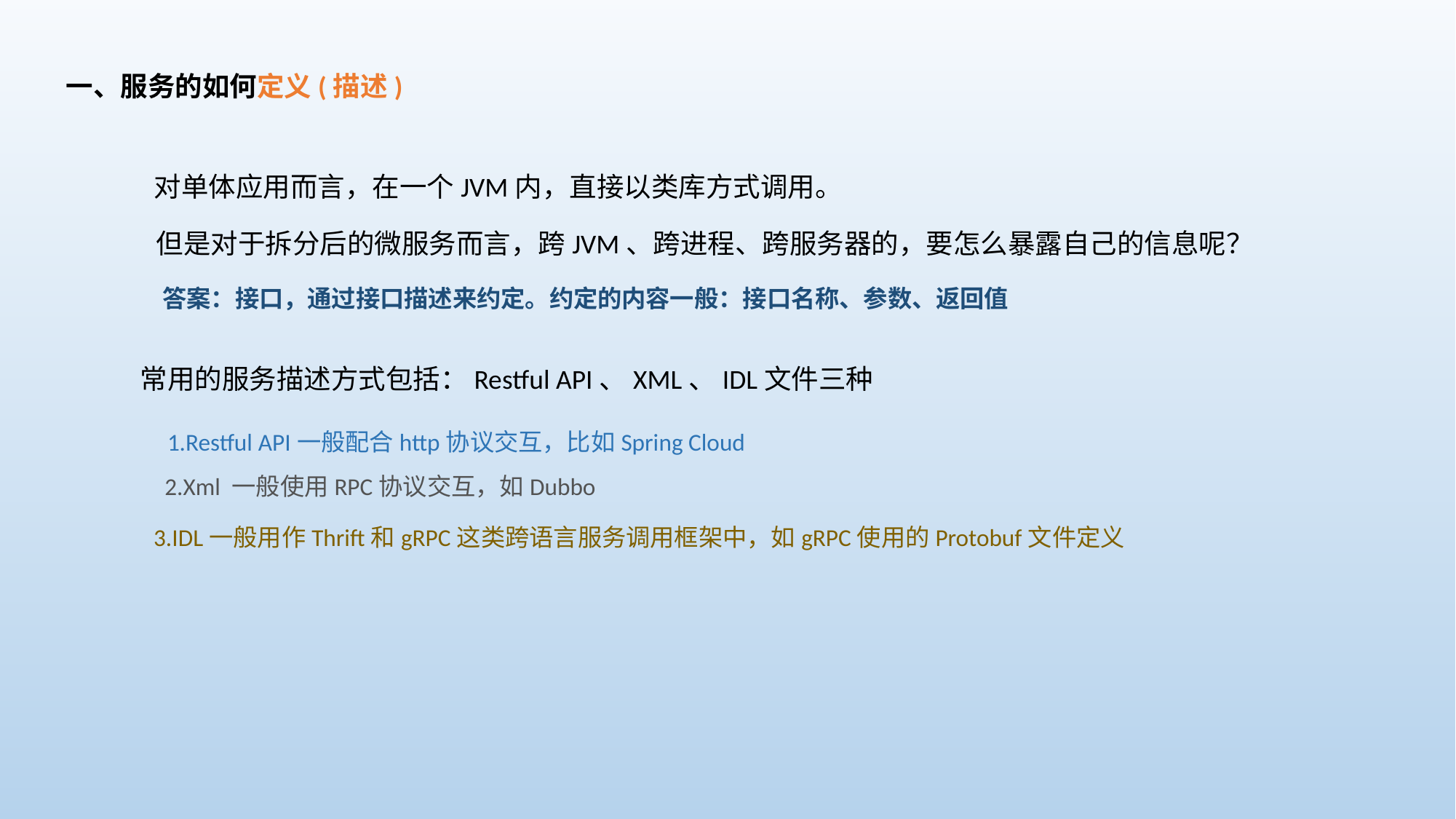

一、服务的如何定义(描述)
对单体应用而言，在一个JVM内，直接以类库方式调用。
但是对于拆分后的微服务而言，跨JVM、跨进程、跨服务器的，要怎么暴露自己的信息呢？
答案：接口，通过接口描述来约定。约定的内容一般：接口名称、参数、返回值
常用的服务描述方式包括：Restful API、XML、IDL文件三种
1.Restful API一般配合http协议交互，比如Spring Cloud
2.Xml 一般使用RPC协议交互，如Dubbo
3.IDL一般用作Thrift和gRPC这类跨语言服务调用框架中，如gRPC使用的Protobuf文件定义